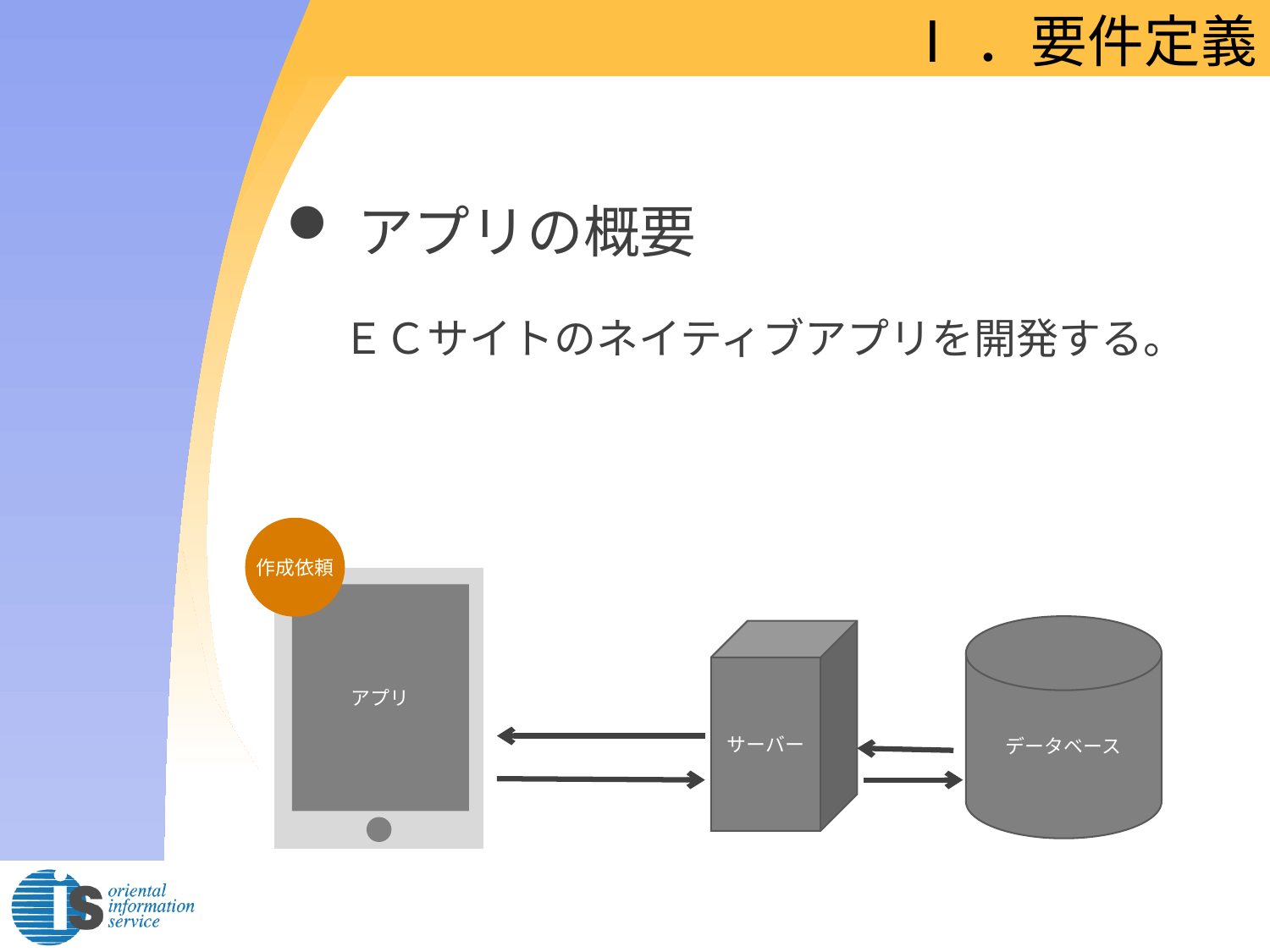

# Ⅰ．要件定義
アプリの概要
　ＥＣサイトのネイティブアプリを開発する。
作成依頼

アプリ
データベース
サーバー